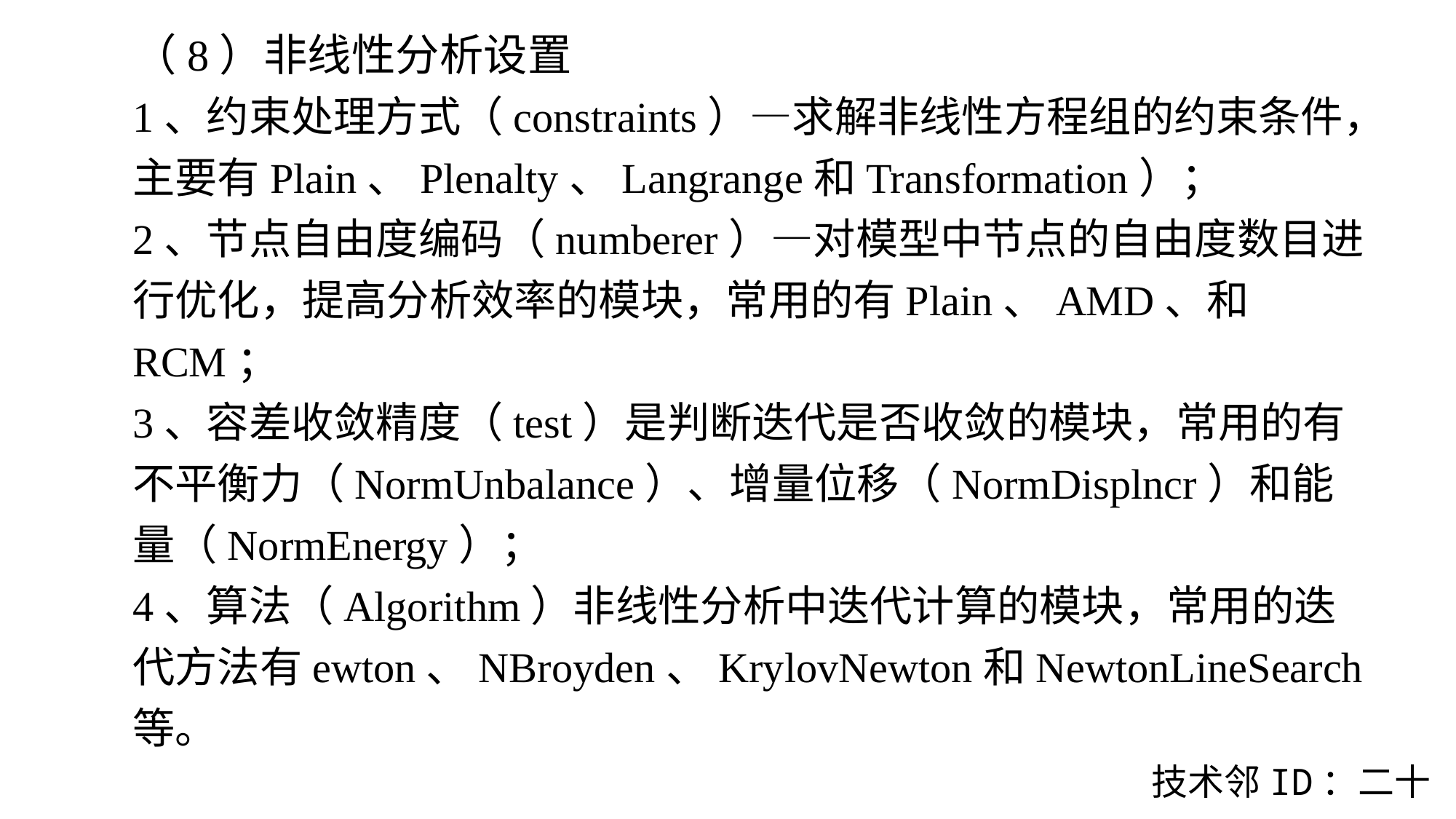

# （8）非线性分析设置 1、约束处理方式（constraints）—求解非线性方程组的约束条件，主要有Plain、Plenalty、Langrange和Transformation）； 2、节点自由度编码（numberer）—对模型中节点的自由度数目进行优化，提高分析效率的模块，常用的有Plain、AMD、和RCM； 3、容差收敛精度（test）是判断迭代是否收敛的模块，常用的有不平衡力（NormUnbalance）、增量位移（NormDisplncr）和能量（NormEnergy）； 4、算法（Algorithm）非线性分析中迭代计算的模块，常用的迭代方法有ewton、NBroyden、KrylovNewton和NewtonLineSearch等。